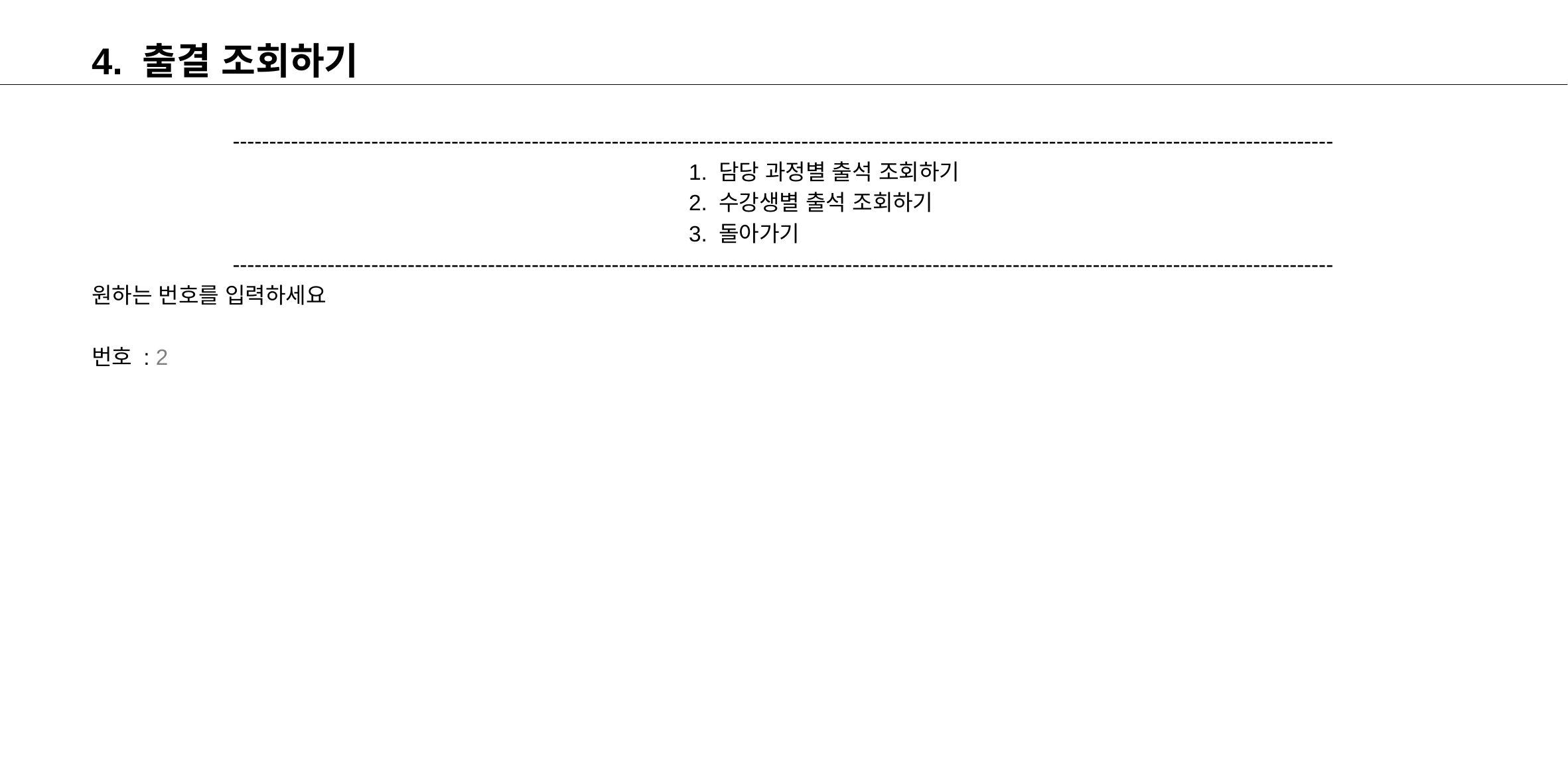

# 4. 출결 조회하기
-------------------------------------------------------------------------------------------------------------------------------------------------------
						1. 담당 과정별 출석 조회하기
						2. 수강생별 출석 조회하기
						3. 돌아가기
-------------------------------------------------------------------------------------------------------------------------------------------------------
원하는 번호를 입력하세요

번호 : 2